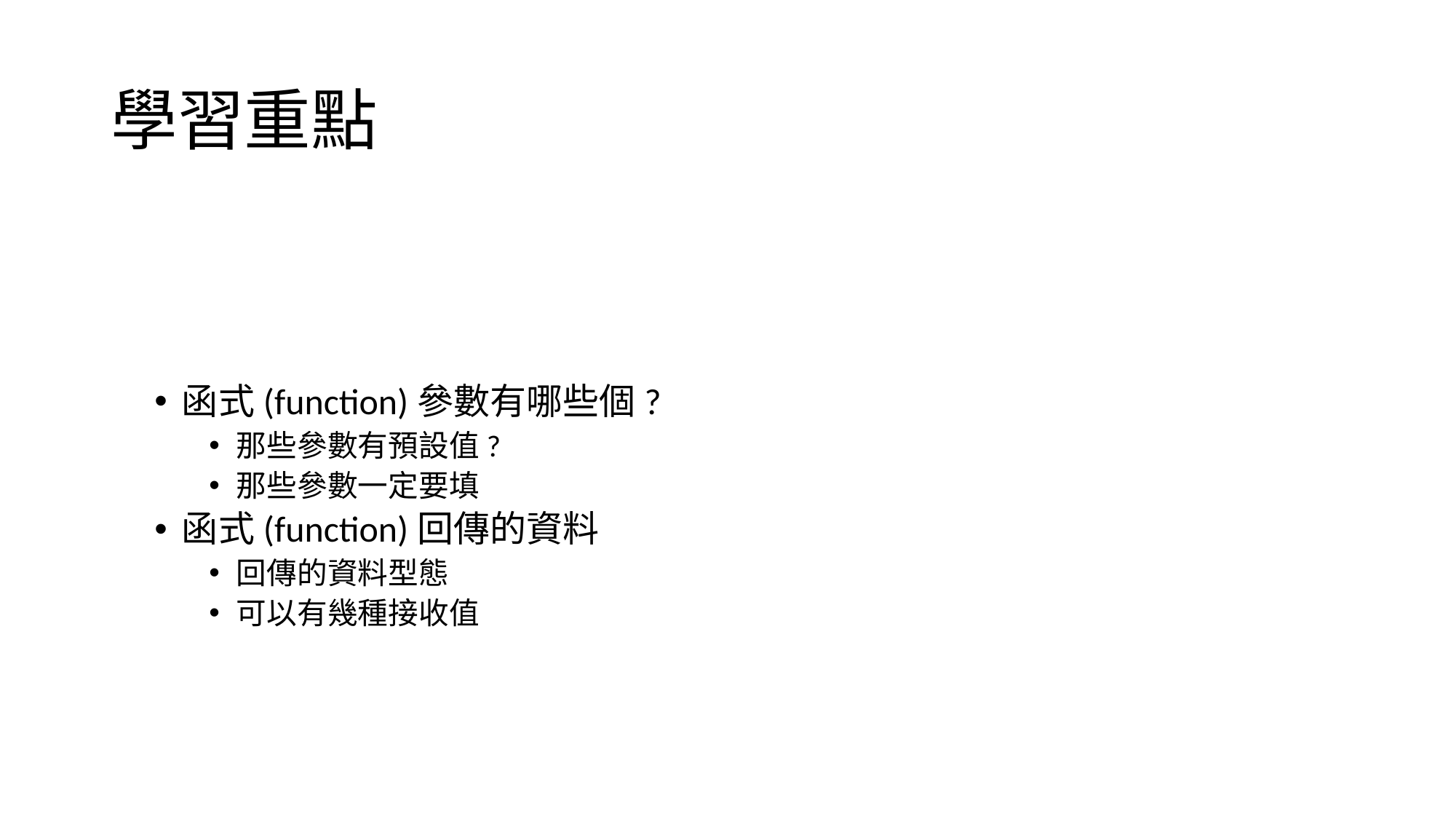

# 學習重點

函式(function)參數有哪些個?
那些參數有預設值?
那些參數一定要填
函式(function)回傳的資料
回傳的資料型態
可以有幾種接收值